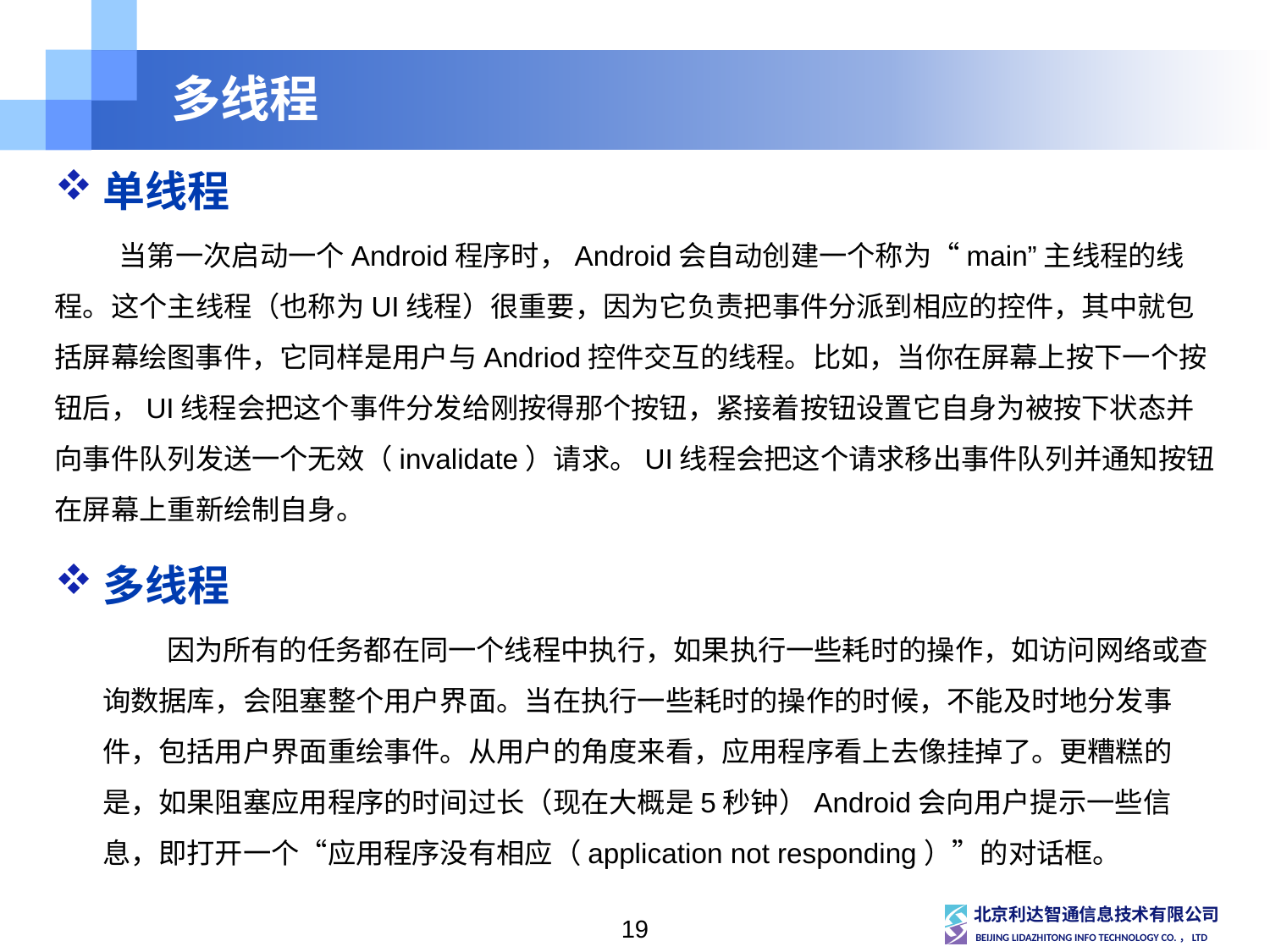

# 多线程
单线程
当第一次启动一个Android程序时，Android会自动创建一个称为“main”主线程的线程。这个主线程（也称为UI线程）很重要，因为它负责把事件分派到相应的控件，其中就包括屏幕绘图事件，它同样是用户与Andriod控件交互的线程。比如，当你在屏幕上按下一个按钮后，UI线程会把这个事件分发给刚按得那个按钮，紧接着按钮设置它自身为被按下状态并向事件队列发送一个无效（invalidate）请求。UI线程会把这个请求移出事件队列并通知按钮在屏幕上重新绘制自身。
多线程
因为所有的任务都在同一个线程中执行，如果执行一些耗时的操作，如访问网络或查询数据库，会阻塞整个用户界面。当在执行一些耗时的操作的时候，不能及时地分发事件，包括用户界面重绘事件。从用户的角度来看，应用程序看上去像挂掉了。更糟糕的是，如果阻塞应用程序的时间过长（现在大概是5秒钟）Android会向用户提示一些信息，即打开一个“应用程序没有相应（application not responding）”的对话框。

19